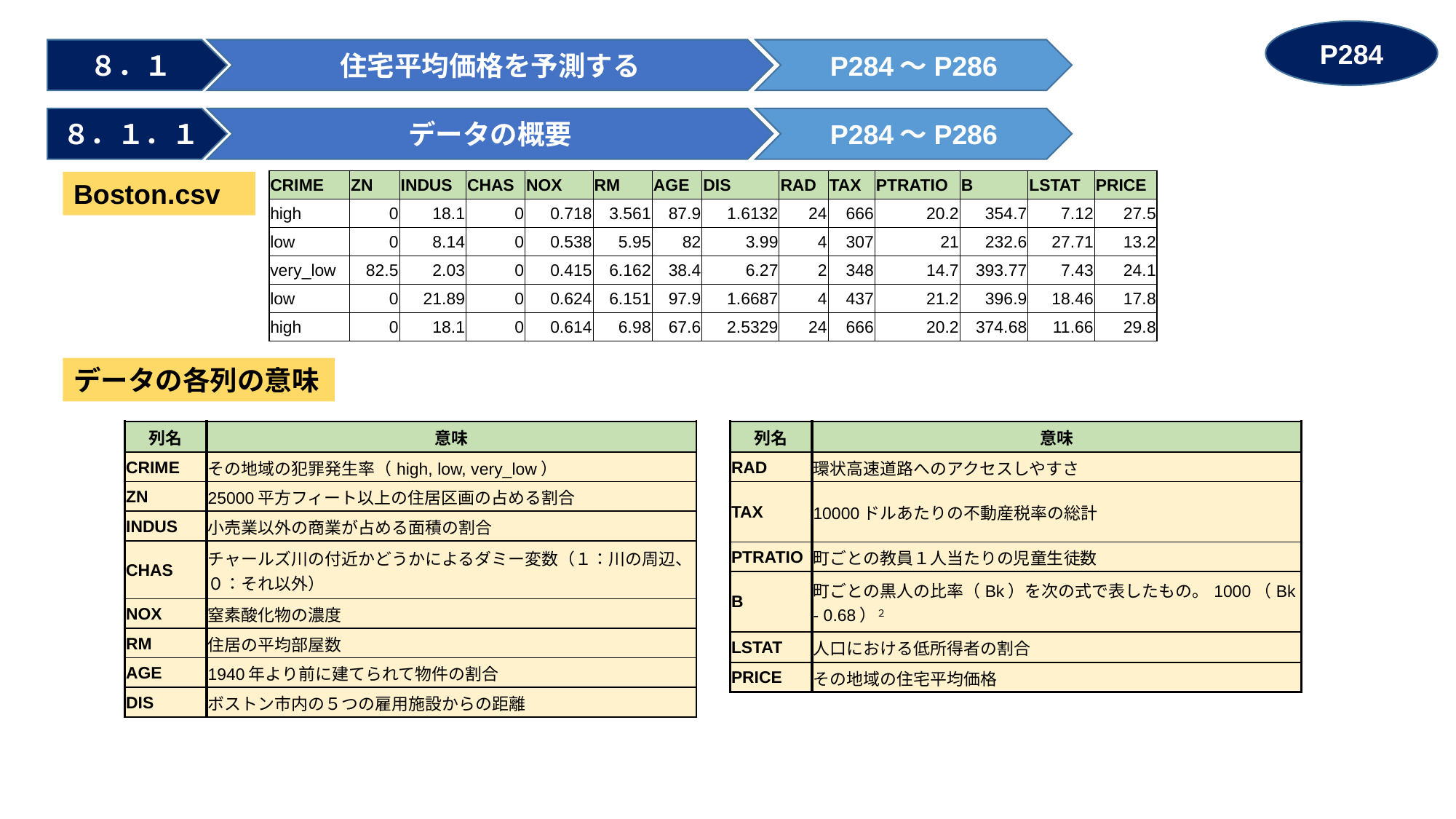

P284
８．１
住宅平均価格を予測する
P284～P286
８．１．１
データの概要
P284～P286
| CRIME | ZN | INDUS | CHAS | NOX | RM | AGE | DIS | RAD | TAX | PTRATIO | B | LSTAT | PRICE |
| --- | --- | --- | --- | --- | --- | --- | --- | --- | --- | --- | --- | --- | --- |
| high | 0 | 18.1 | 0 | 0.718 | 3.561 | 87.9 | 1.6132 | 24 | 666 | 20.2 | 354.7 | 7.12 | 27.5 |
| low | 0 | 8.14 | 0 | 0.538 | 5.95 | 82 | 3.99 | 4 | 307 | 21 | 232.6 | 27.71 | 13.2 |
| very\_low | 82.5 | 2.03 | 0 | 0.415 | 6.162 | 38.4 | 6.27 | 2 | 348 | 14.7 | 393.77 | 7.43 | 24.1 |
| low | 0 | 21.89 | 0 | 0.624 | 6.151 | 97.9 | 1.6687 | 4 | 437 | 21.2 | 396.9 | 18.46 | 17.8 |
| high | 0 | 18.1 | 0 | 0.614 | 6.98 | 67.6 | 2.5329 | 24 | 666 | 20.2 | 374.68 | 11.66 | 29.8 |
Boston.csv
データの各列の意味
| 列名 | 意味 |
| --- | --- |
| CRIME | その地域の犯罪発生率（high, low, very\_low） |
| ZN | 25000平方フィート以上の住居区画の占める割合 |
| INDUS | 小売業以外の商業が占める面積の割合 |
| CHAS | チャールズ川の付近かどうかによるダミー変数（１：川の周辺、０：それ以外） |
| NOX | 窒素酸化物の濃度 |
| RM | 住居の平均部屋数 |
| AGE | 1940年より前に建てられて物件の割合 |
| DIS | ボストン市内の５つの雇用施設からの距離 |
| 列名 | 意味 |
| --- | --- |
| RAD | 環状高速道路へのアクセスしやすさ |
| TAX | 10000ドルあたりの不動産税率の総計 |
| PTRATIO | 町ごとの教員１人当たりの児童生徒数 |
| B | 町ごとの黒人の比率（Bk）を次の式で表したもの。1000（Bk - 0.68）２ |
| LSTAT | 人口における低所得者の割合 |
| PRICE | その地域の住宅平均価格 |